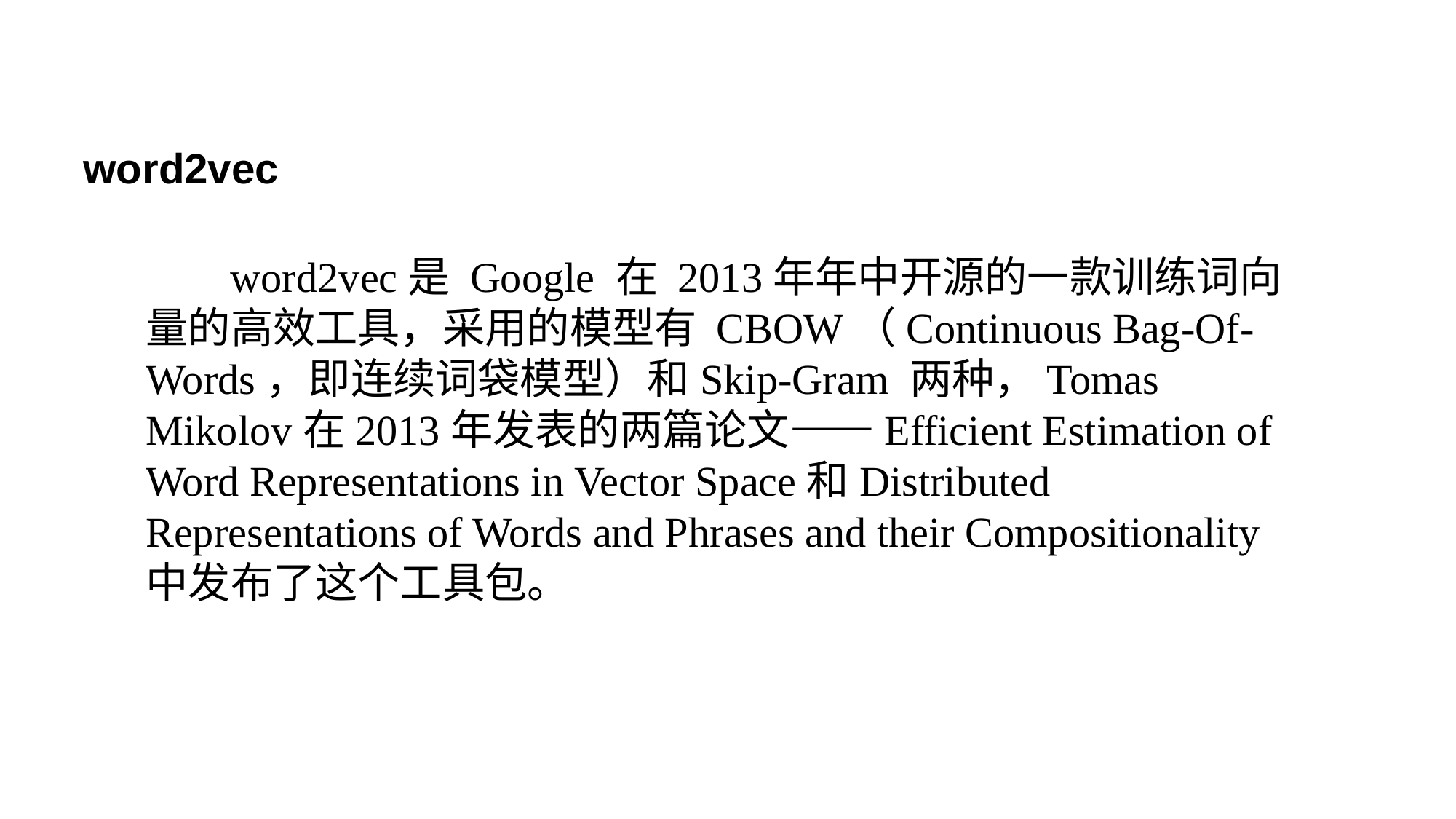

word2vec
        word2vec是 Google 在 2013年年中开源的一款训练词向量的高效工具，采用的模型有 CBOW（Continuous Bag-Of-Words，即连续词袋模型）和Skip-Gram 两种，Tomas Mikolov在2013年发表的两篇论文——Efficient Estimation of Word Representations in Vector Space和Distributed Representations of Words and Phrases and their Compositionality中发布了这个工具包。